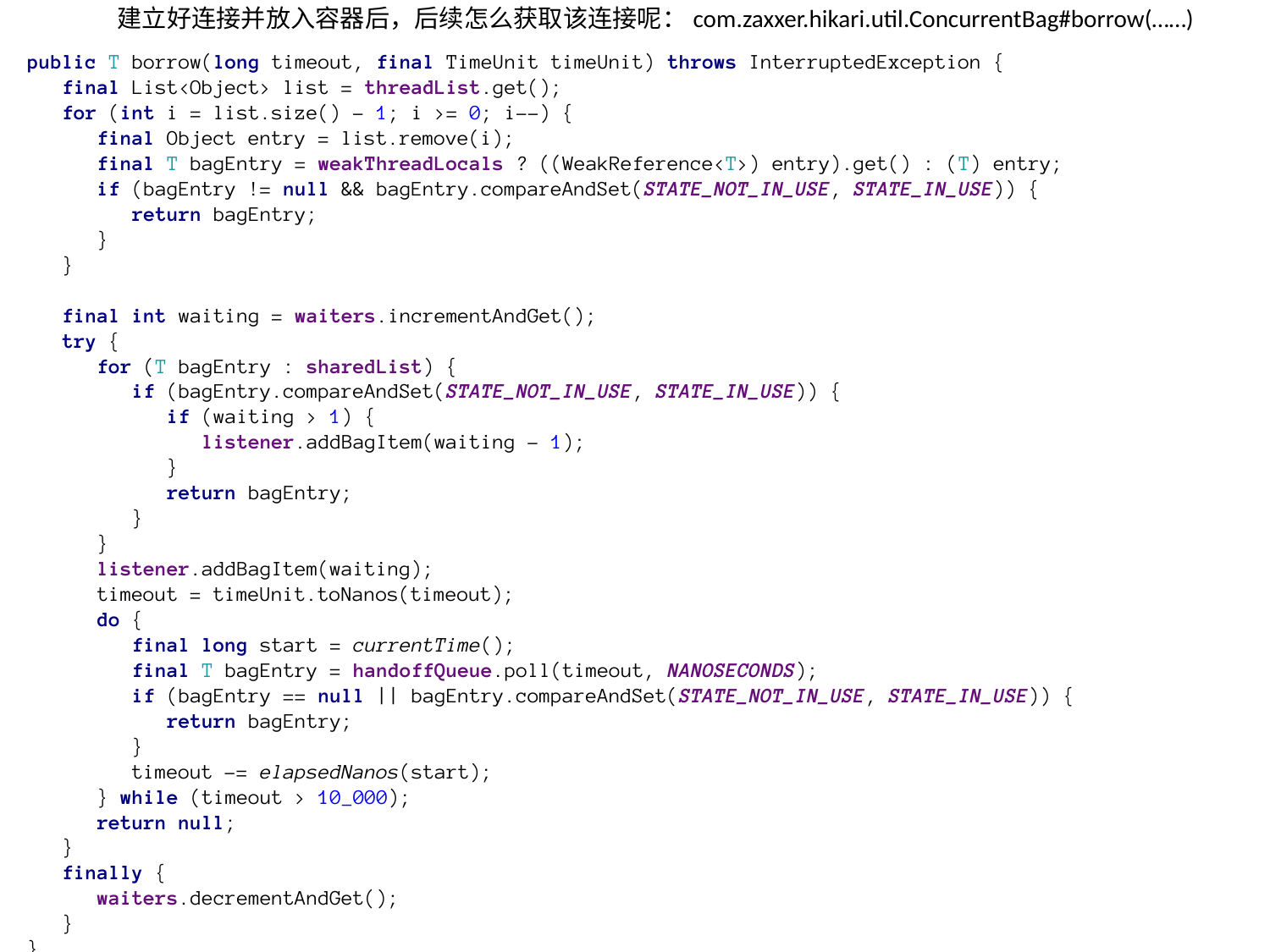

建立好连接并放入容器后，后续怎么获取该连接呢：com.zaxxer.hikari.util.ConcurrentBag#borrow(……)
public T borrow(long timeout, final TimeUnit timeUnit) throws InterruptedException {
   final List<Object> list = threadList.get();
   for (int i = list.size() - 1; i >= 0; i--) {
      final Object entry = list.remove(i);
      final T bagEntry = weakThreadLocals ? ((WeakReference<T>) entry).get() : (T) entry;
      if (bagEntry != null && bagEntry.compareAndSet(STATE_NOT_IN_USE, STATE_IN_USE)) {
         return bagEntry;
      }
   }
   final int waiting = waiters.incrementAndGet();
   try {
      for (T bagEntry : sharedList) {
         if (bagEntry.compareAndSet(STATE_NOT_IN_USE, STATE_IN_USE)) {
            if (waiting > 1) {
               listener.addBagItem(waiting - 1);
            }
            return bagEntry;
         }
      }
      listener.addBagItem(waiting);
      timeout = timeUnit.toNanos(timeout);
      do {
         final long start = currentTime();
         final T bagEntry = handoffQueue.poll(timeout, NANOSECONDS);
         if (bagEntry == null || bagEntry.compareAndSet(STATE_NOT_IN_USE, STATE_IN_USE)) {
            return bagEntry;
         }
         timeout -= elapsedNanos(start);
      } while (timeout > 10_000);
      return null;
   }
   finally {
      waiters.decrementAndGet();
   }
}